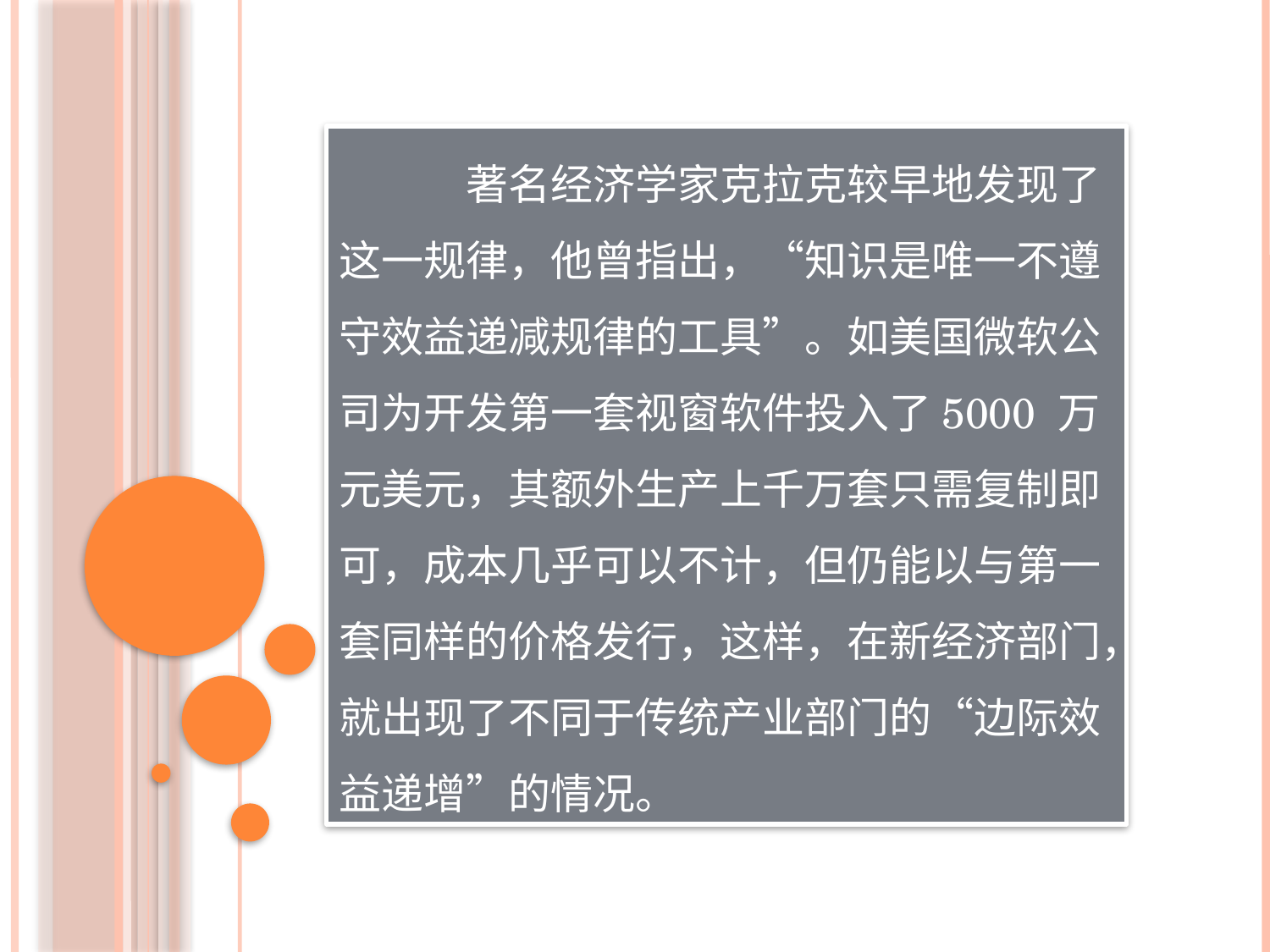

著名经济学家克拉克较早地发现了这一规律，他曾指出，“知识是唯一不遵守效益递减规律的工具”。如美国微软公司为开发第一套视窗软件投入了5000 万元美元，其额外生产上千万套只需复制即可，成本几乎可以不计，但仍能以与第一套同样的价格发行，这样，在新经济部门，就出现了不同于传统产业部门的“边际效益递增”的情况。